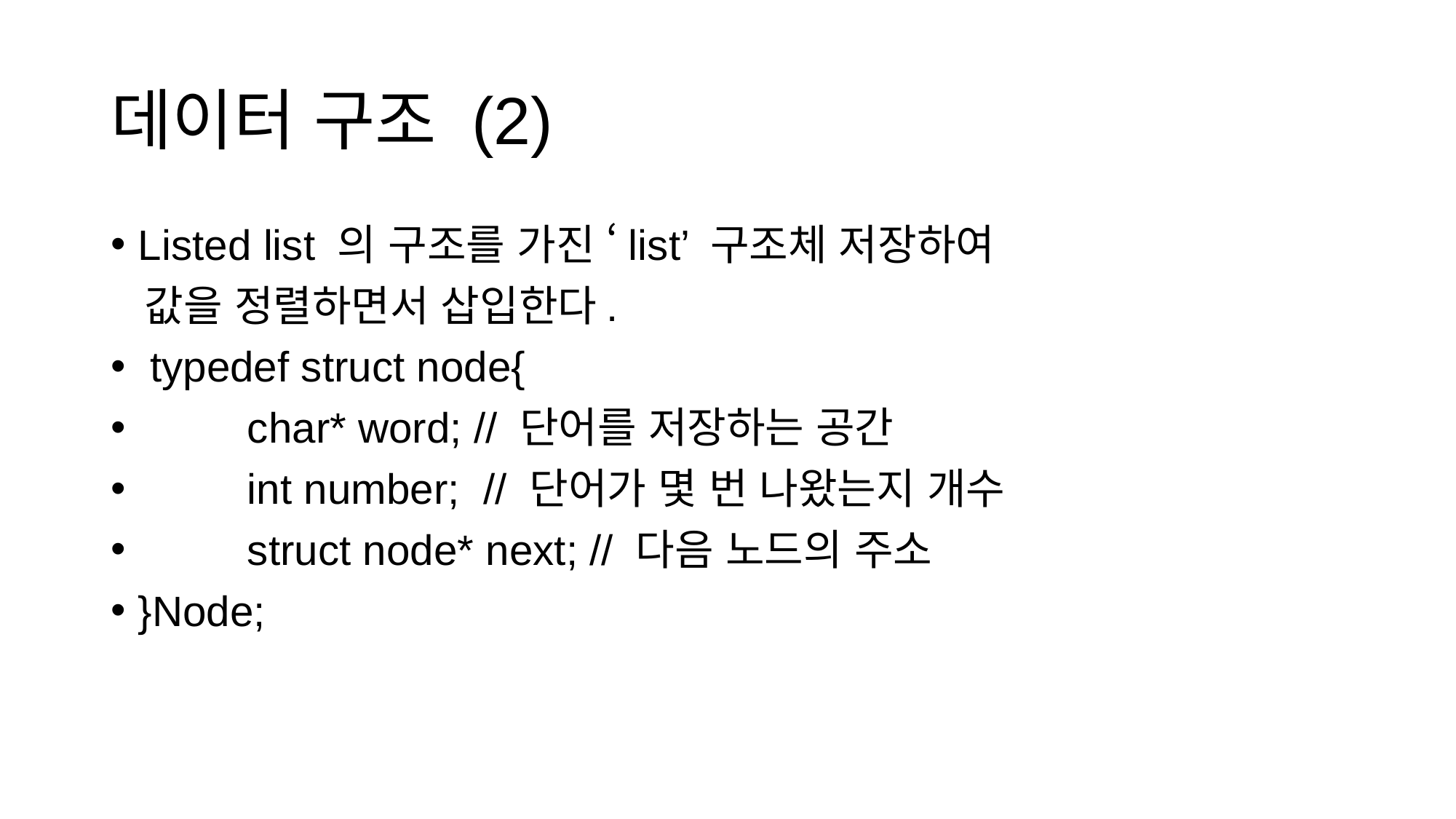

# 데이터 구조 (2)
Listed list 의 구조를 가진 ‘list’ 구조체 저장하여
  값을 정렬하면서 삽입한다.
 typedef struct node{
	char* word; // 단어를 저장하는 공간
	int number;  // 단어가 몇 번 나왔는지 개수
	struct node* next; // 다음 노드의 주소
}Node;